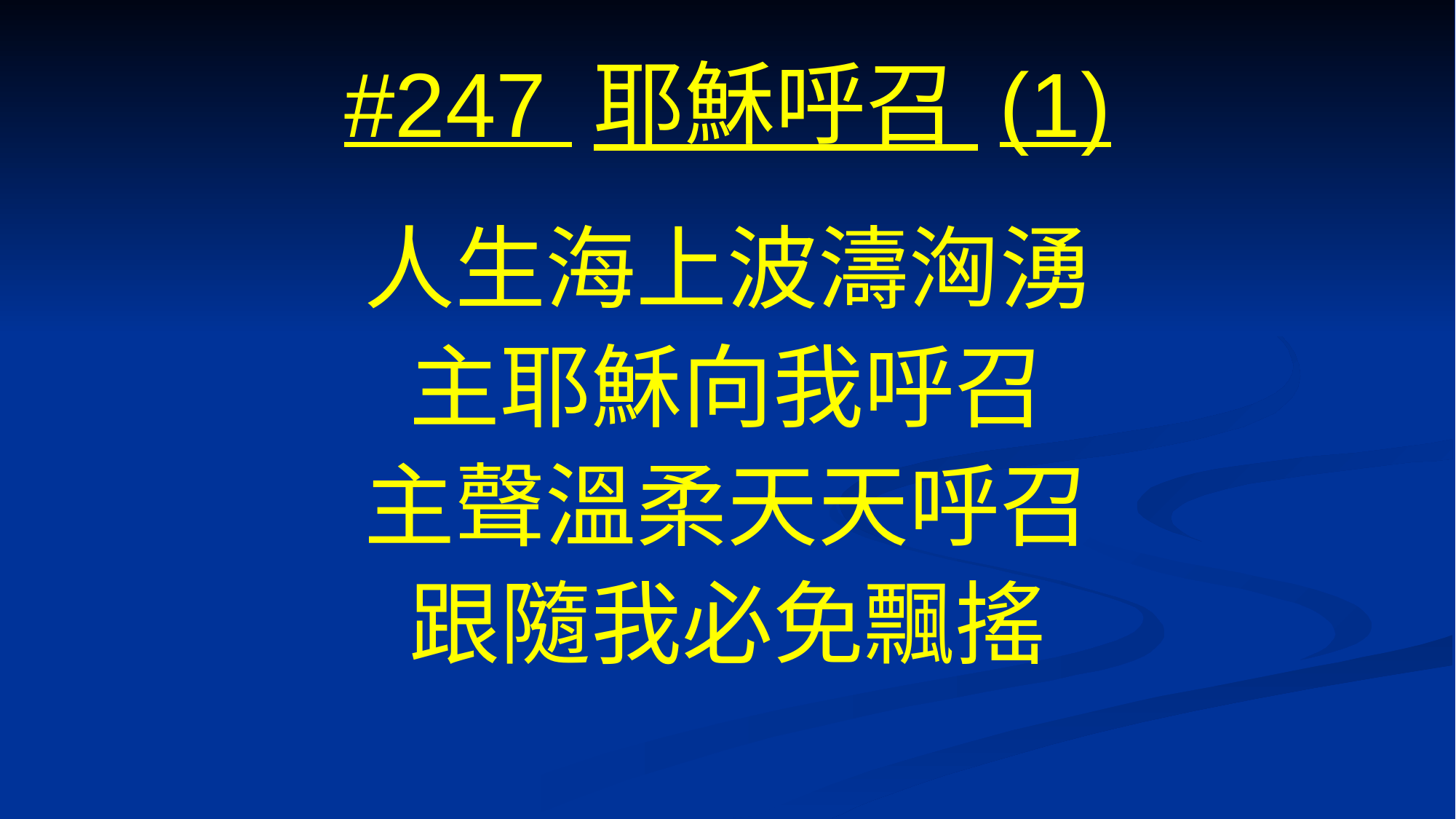

# #247 耶穌呼召 (1)
人生海上波濤洶湧
主耶穌向我呼召
主聲溫柔天天呼召
跟隨我必免飄搖